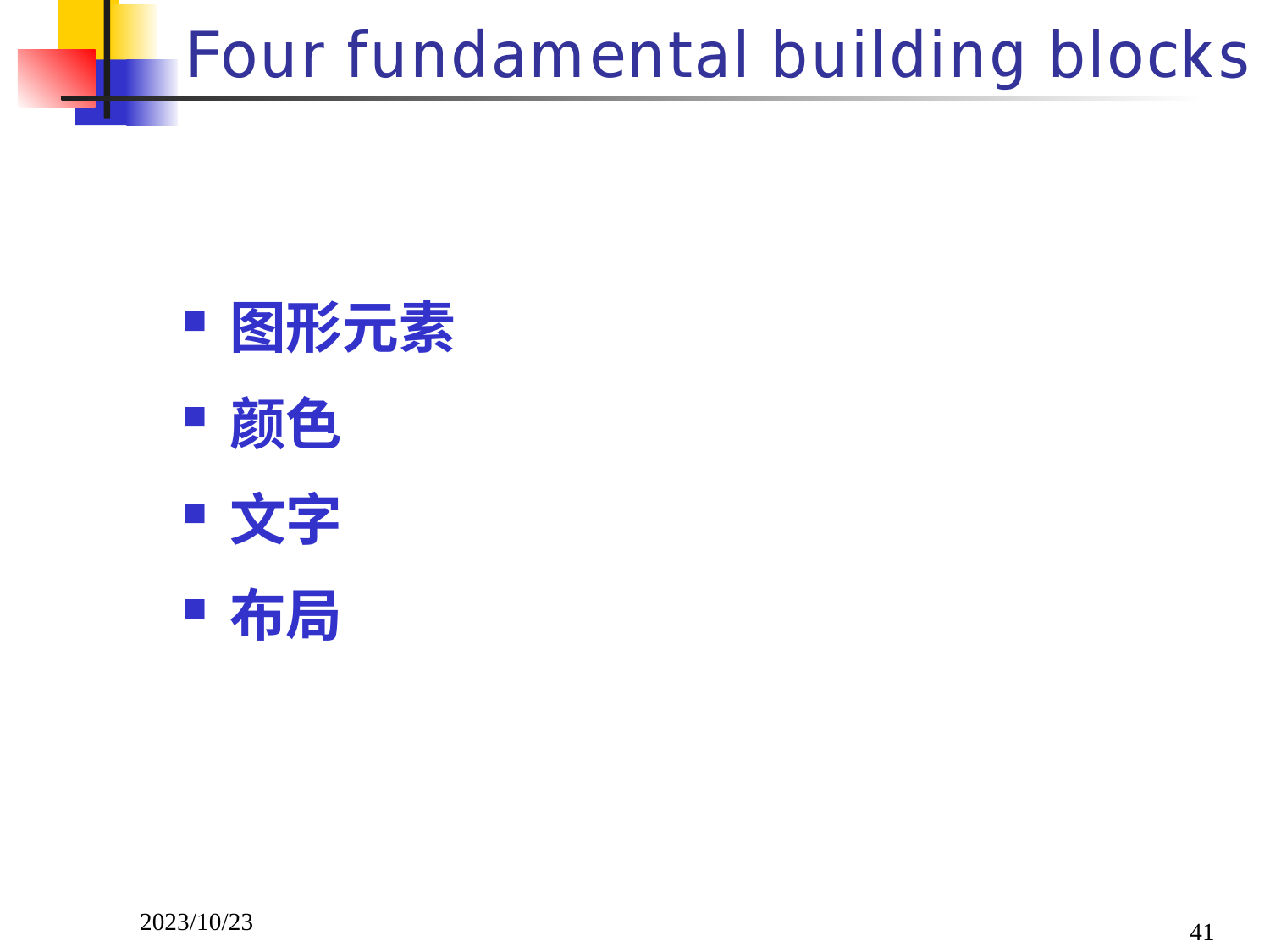

# Four fundamental building blocks
图形元素
颜色
文字
布局

2023/10/23
41